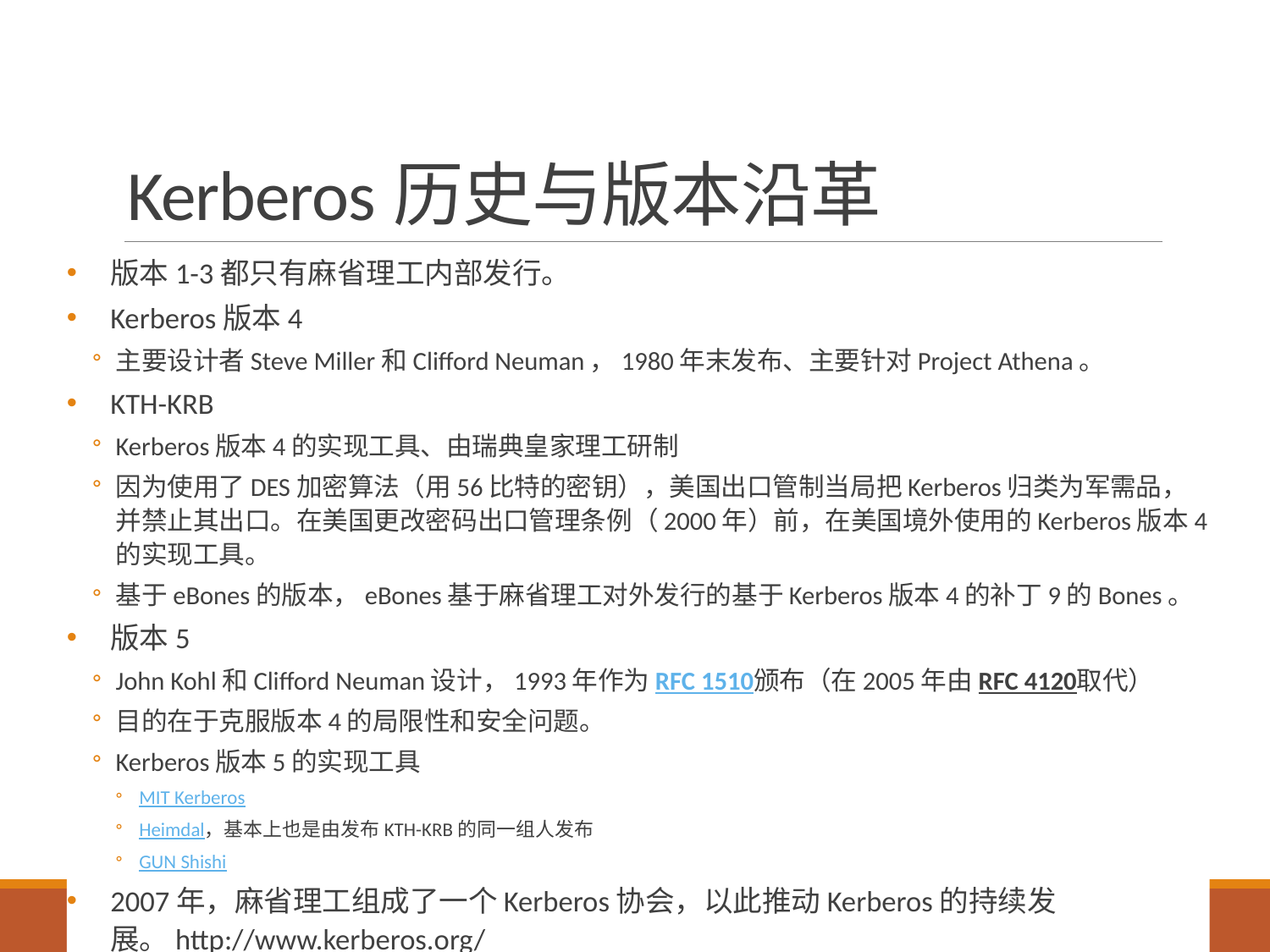

# Kerberos历史与版本沿革
版本1-3都只有麻省理工内部发行。
Kerberos版本4
主要设计者Steve Miller和Clifford Neuman，1980年末发布、主要针对Project Athena。
KTH-KRB
Kerberos版本4的实现工具、由瑞典皇家理工研制
因为使用了DES加密算法（用56比特的密钥），美国出口管制当局把Kerberos归类为军需品，并禁止其出口。在美国更改密码出口管理条例（2000年）前，在美国境外使用的Kerberos版本4的实现工具。
基于eBones的版本，eBones基于麻省理工对外发行的基于Kerberos版本4的补丁9的Bones。
版本5
John Kohl和Clifford Neuman设计，1993年作为RFC 1510颁布（在2005年由RFC 4120取代）
目的在于克服版本4的局限性和安全问题。
Kerberos版本5的实现工具
MIT Kerberos
Heimdal，基本上也是由发布KTH-KRB的同一组人发布
GUN Shishi
2007年，麻省理工组成了一个Kerberos协会，以此推动Kerberos的持续发展。http://www.kerberos.org/